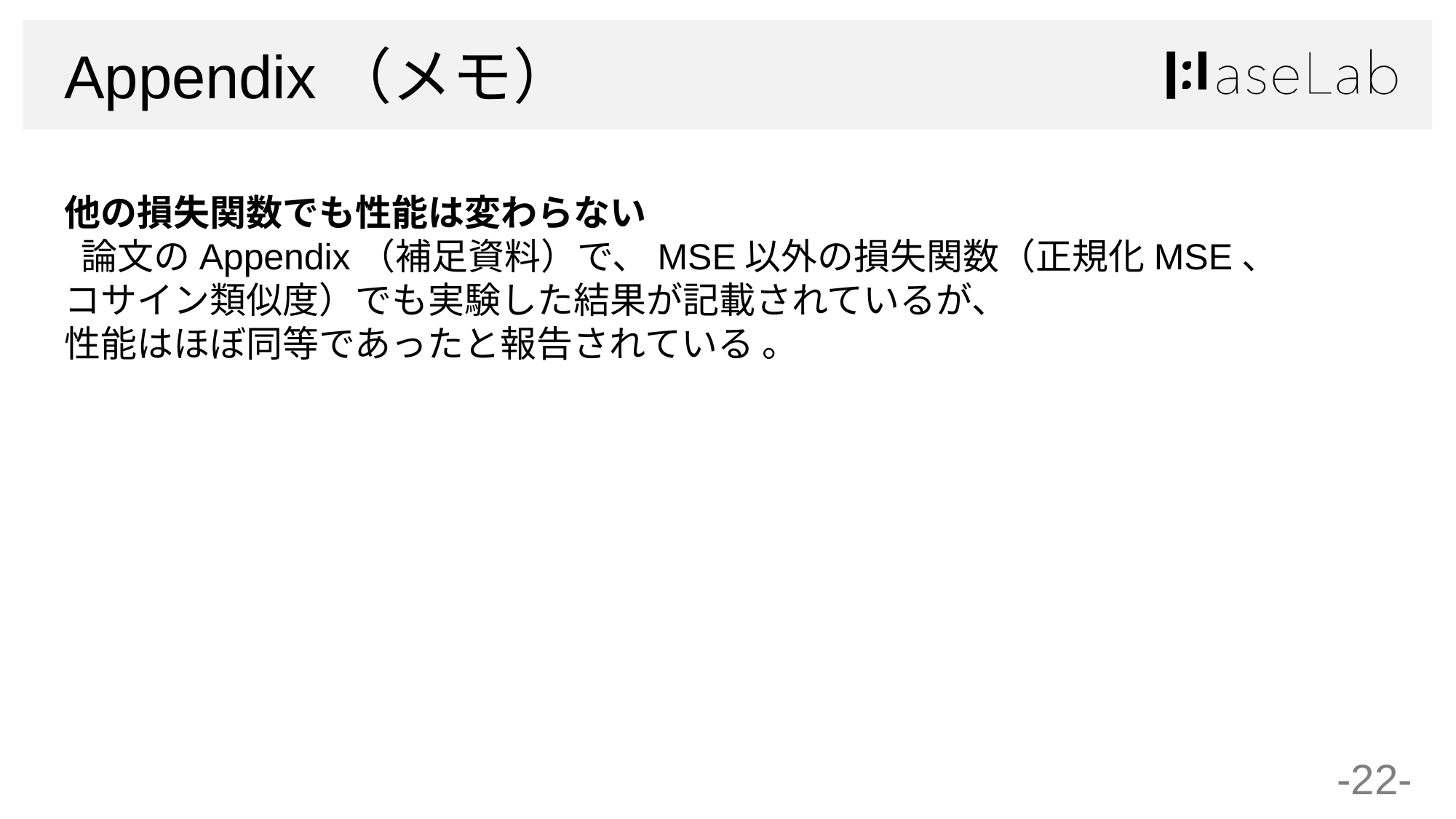

Appendix（メモ）
他の損失関数でも性能は変わらない
 論文のAppendix（補足資料）で、MSE以外の損失関数（正規化MSE、コサイン類似度）でも実験した結果が記載されているが、
性能はほぼ同等であったと報告されている 。
-22-